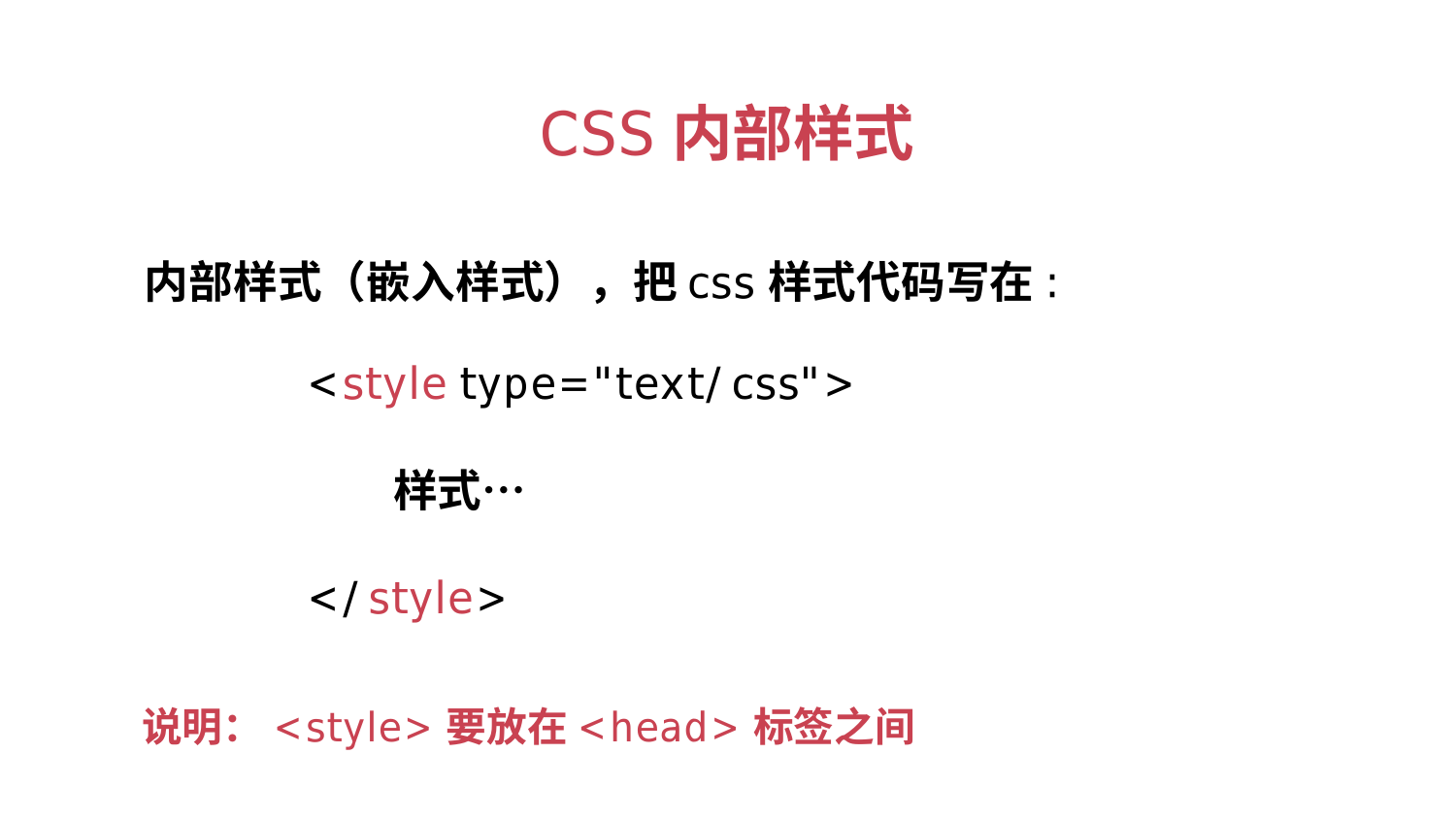

CSS内部样式
内部样式（嵌入样式），把css样式代码写在:
<style type="text/css">
样式…
</style>
说明：<style>要放在<head>标签之间